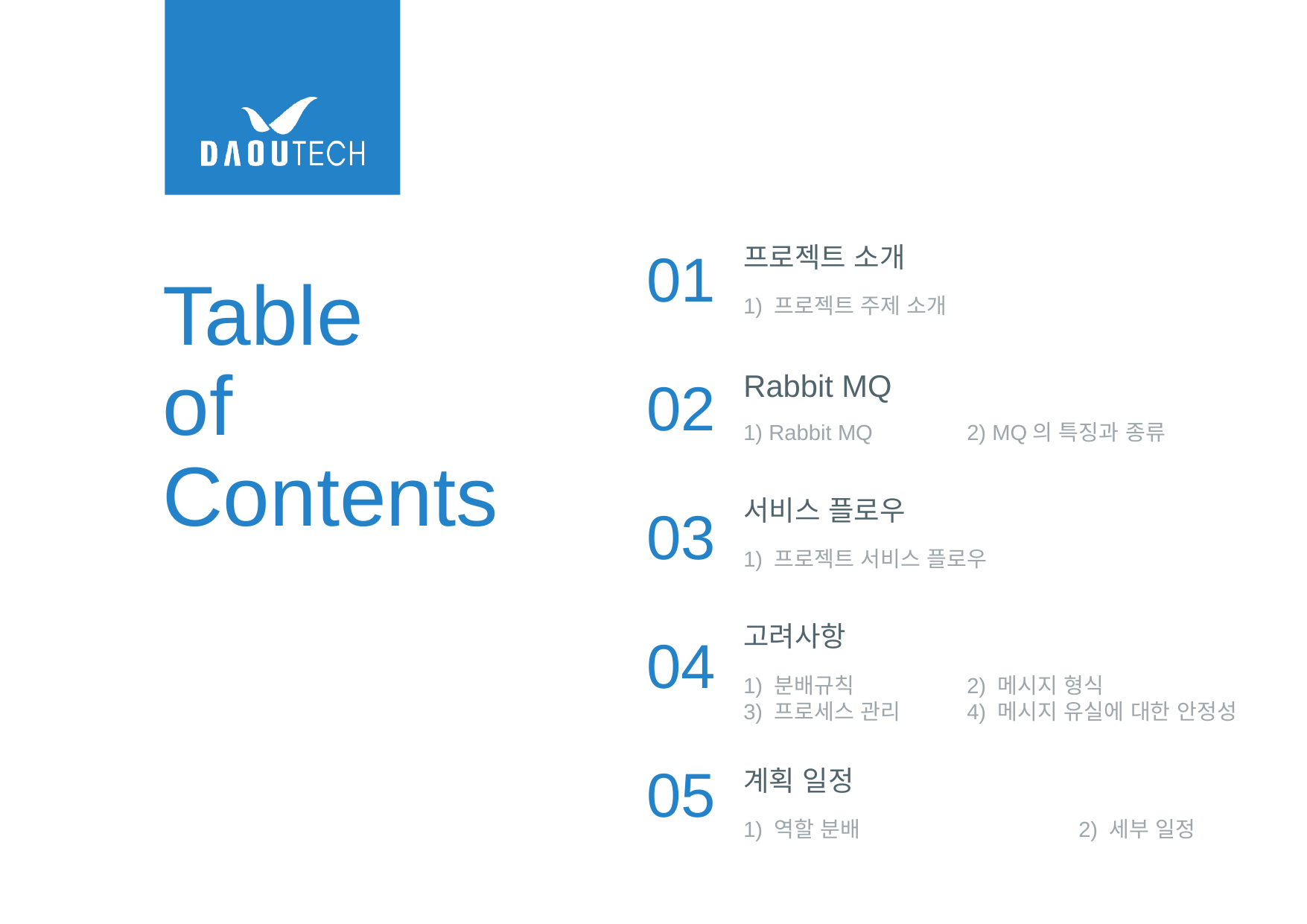

01
02
03
04
05
# Table of Contents
프로젝트 소개
1) 프로젝트 주제 소개
Rabbit MQ
1) Rabbit MQ 	2) MQ의 특징과 종류

서비스 플로우
1) 프로젝트 서비스 플로우
고려사항
1) 분배규칙		2) 메시지 형식
3) 프로세스 관리	4) 메시지 유실에 대한 안정성
계획 일정
1) 역할 분배		2) 세부 일정